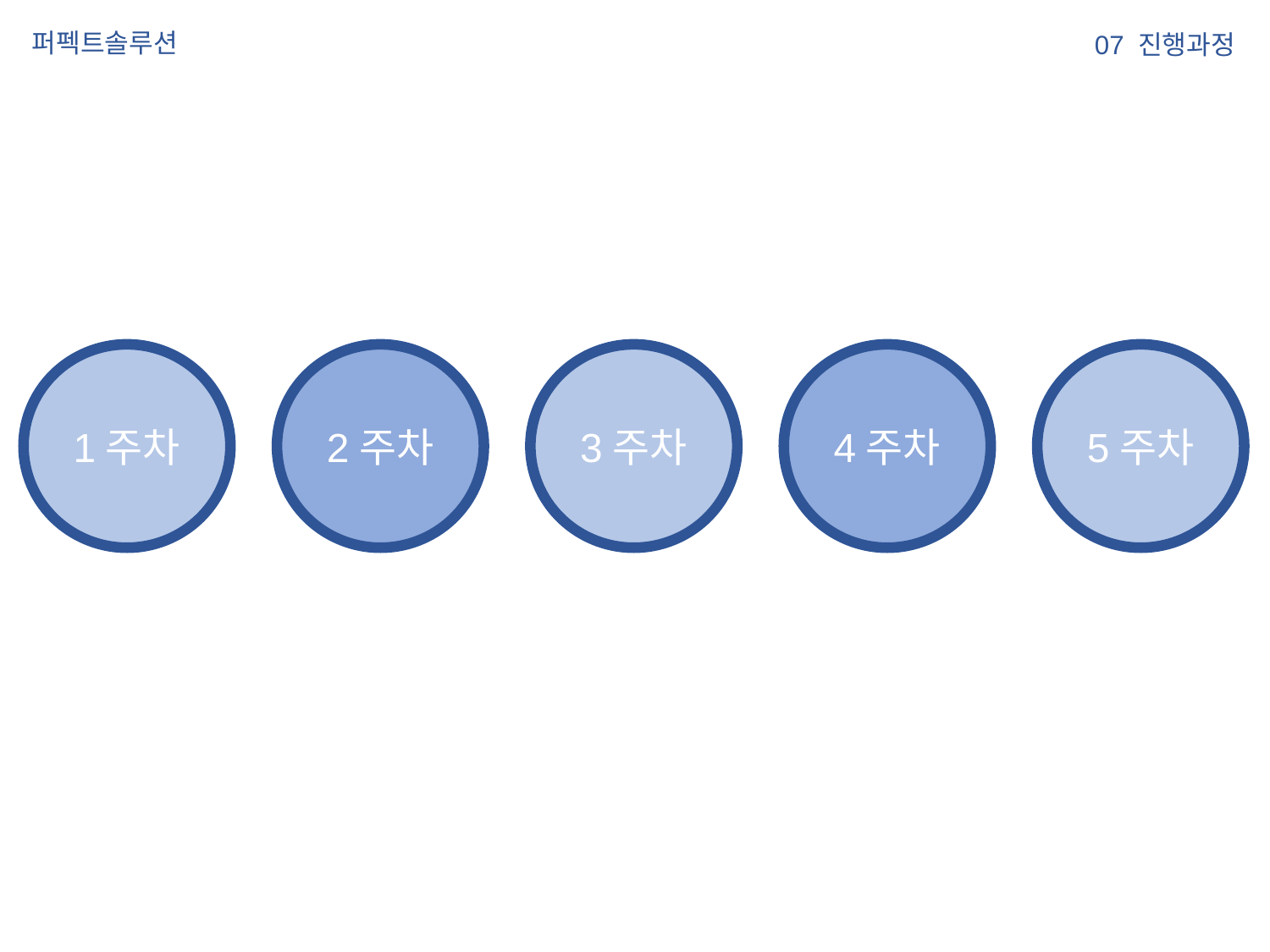

퍼펙트솔루션
 07 진행과정
1주차
2주차
3주차
4주차
5주차